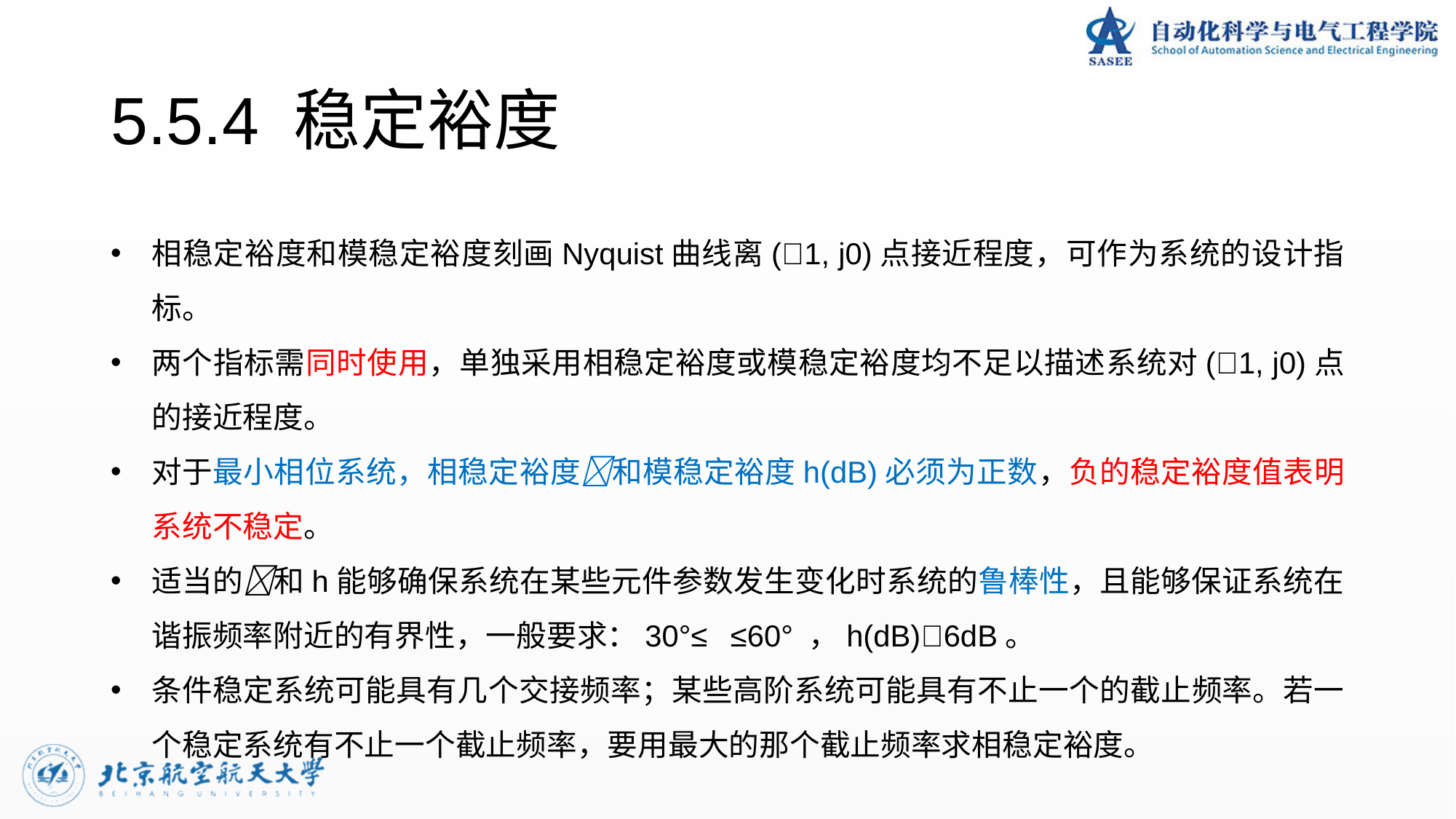

# 5.5.4 稳定裕度
相稳定裕度和模稳定裕度刻画Nyquist曲线离(−1, j0)点接近程度，可作为系统的设计指标。
两个指标需同时使用，单独采用相稳定裕度或模稳定裕度均不足以描述系统对(−1, j0)点的接近程度。
对于最小相位系统，相稳定裕度γ和模稳定裕度h(dB)必须为正数，负的稳定裕度值表明系统不稳定。
适当的γ和h能够确保系统在某些元件参数发生变化时系统的鲁棒性，且能够保证系统在谐振频率附近的有界性，一般要求：30°≤γ≤60° ，h(dB)≥6dB。
条件稳定系统可能具有几个交接频率；某些高阶系统可能具有不止一个的截止频率。若一个稳定系统有不止一个截止频率，要用最大的那个截止频率求相稳定裕度。